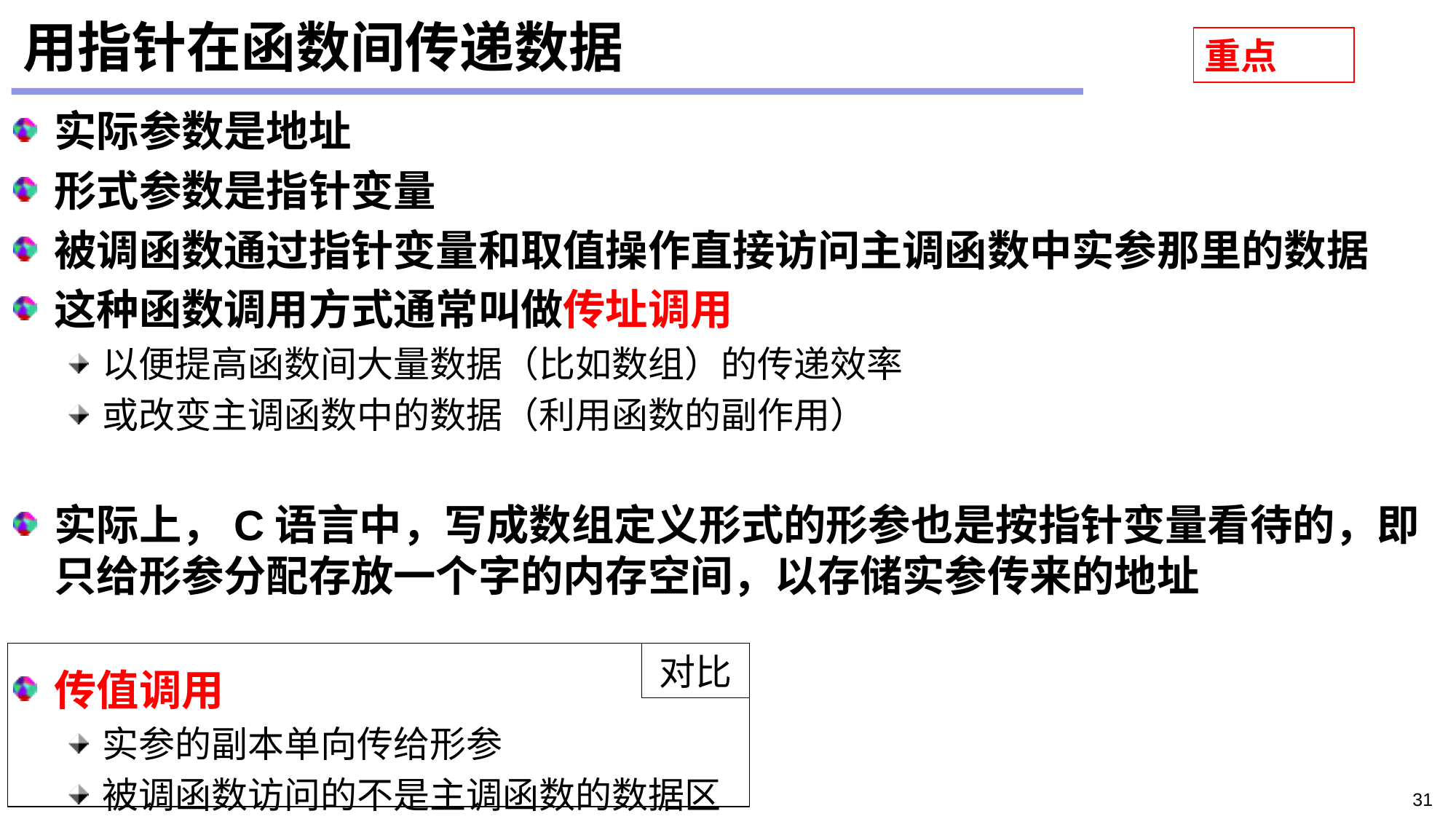

# 用指针在函数间传递数据
重点
实际参数是地址
形式参数是指针变量
被调函数通过指针变量和取值操作直接访问主调函数中实参那里的数据
这种函数调用方式通常叫做传址调用
以便提高函数间大量数据（比如数组）的传递效率
或改变主调函数中的数据（利用函数的副作用）

实际上，C语言中，写成数组定义形式的形参也是按指针变量看待的，即只给形参分配存放一个字的内存空间，以存储实参传来的地址

传值调用
实参的副本单向传给形参
被调函数访问的不是主调函数的数据区

对比
31